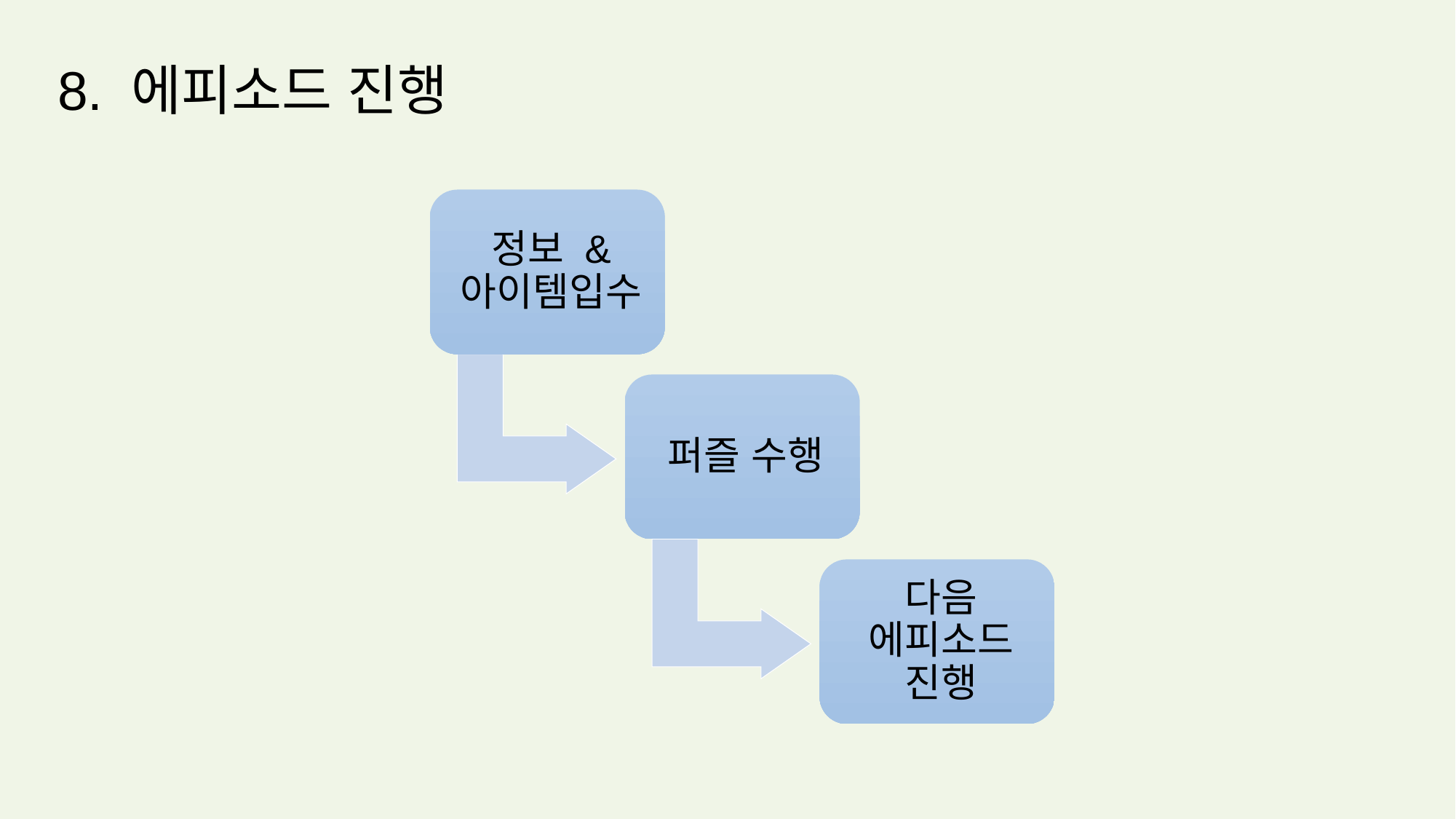

8. 에피소드 진행
정보 & 아이템입수

퍼즐 수행
다음 에피소드 진행